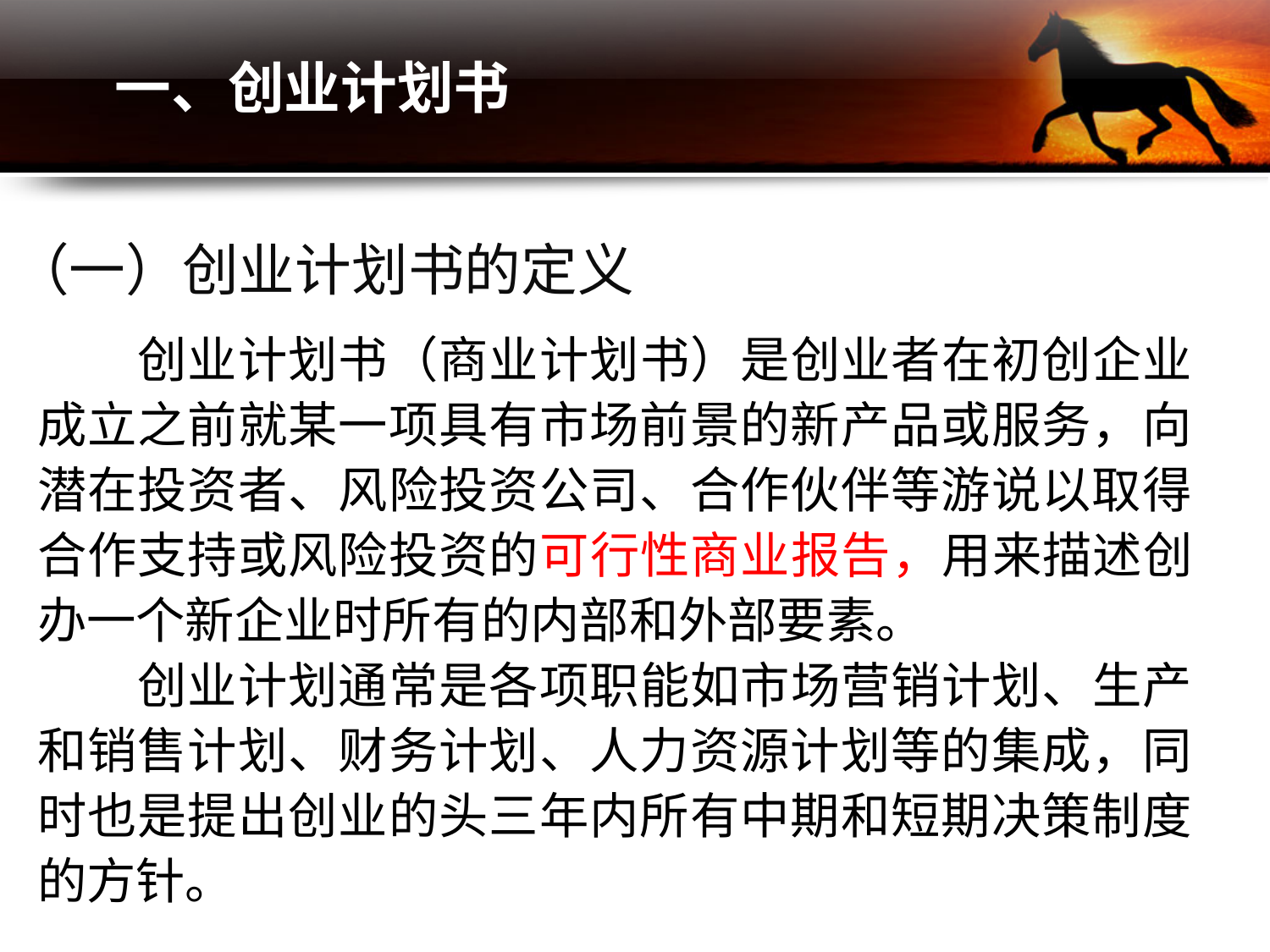

一、创业计划书
# （一）创业计划书的定义
创业计划书（商业计划书）是创业者在初创企业成立之前就某一项具有市场前景的新产品或服务，向潜在投资者、风险投资公司、合作伙伴等游说以取得合作支持或风险投资的可行性商业报告，用来描述创办一个新企业时所有的内部和外部要素。
创业计划通常是各项职能如市场营销计划、生产和销售计划、财务计划、人力资源计划等的集成，同时也是提出创业的头三年内所有中期和短期决策制度的方针。